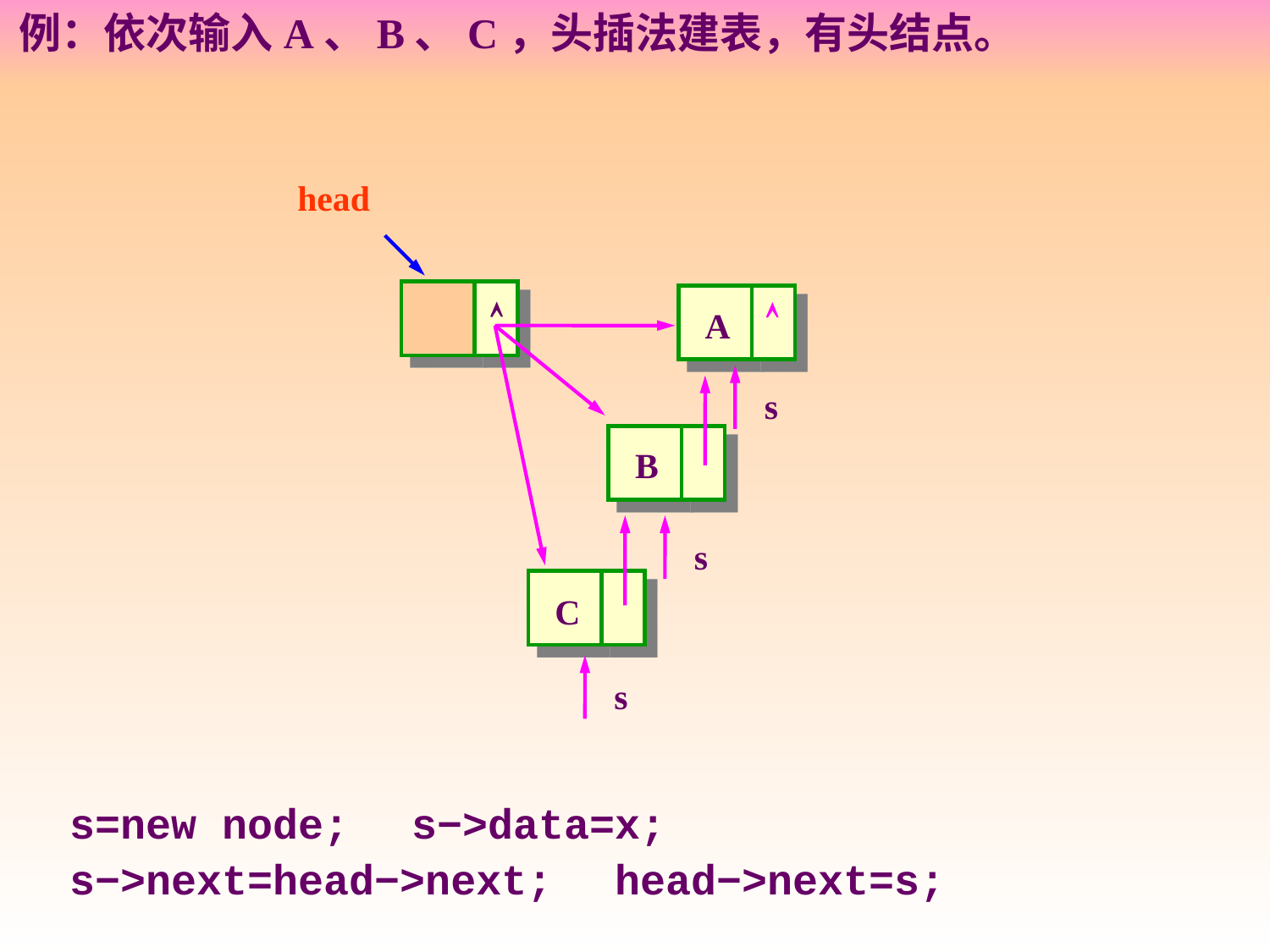

例：依次输入A、B、C，头插法建表，有头结点。
head

∧
∧
A

s

B

s

C

s
s=new node;　s−>data=x;
s−>next=head−>next;　head−>next=s;